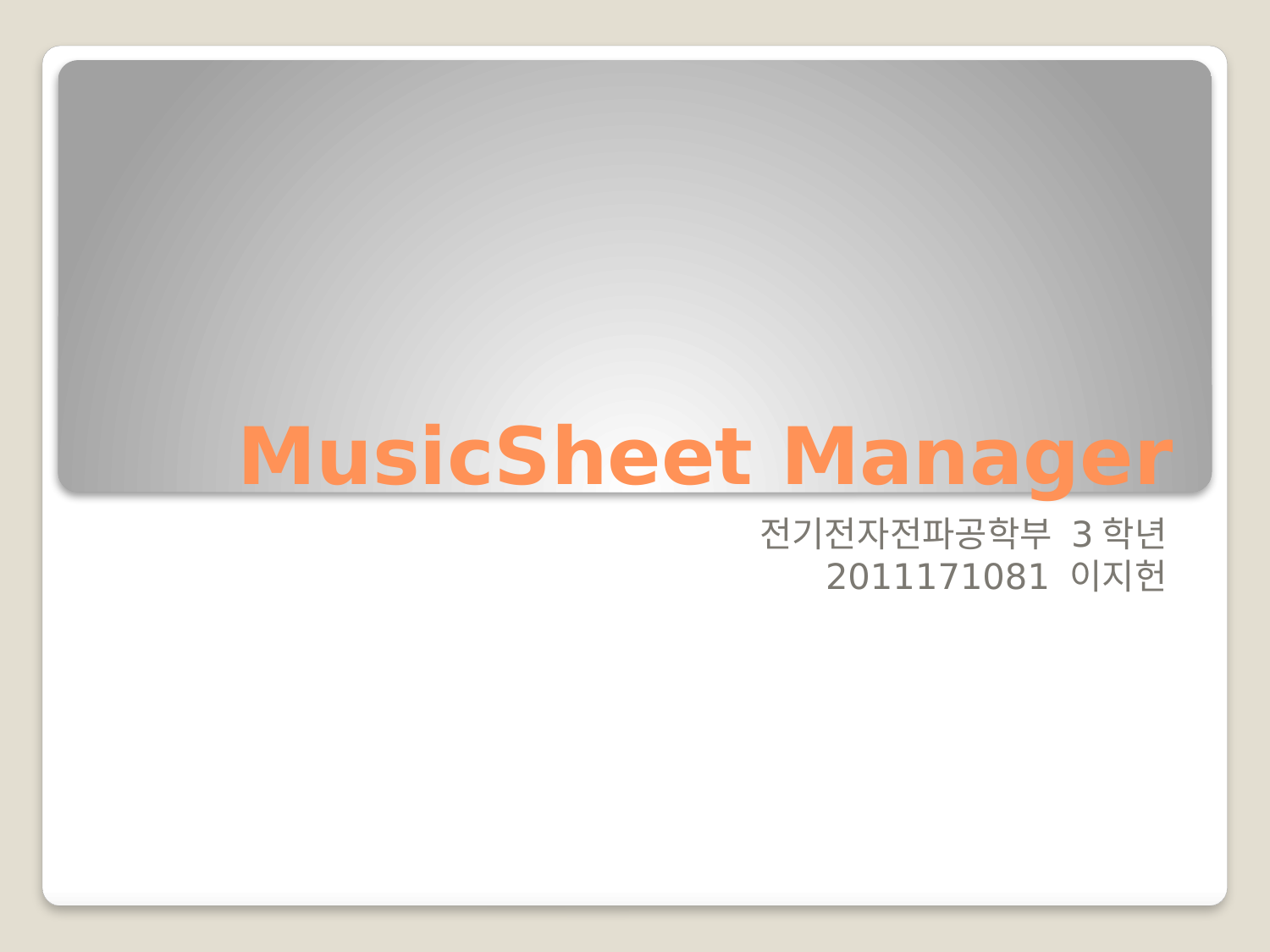

# MusicSheet Manager
전기전자전파공학부 3학년
2011171081 이지헌